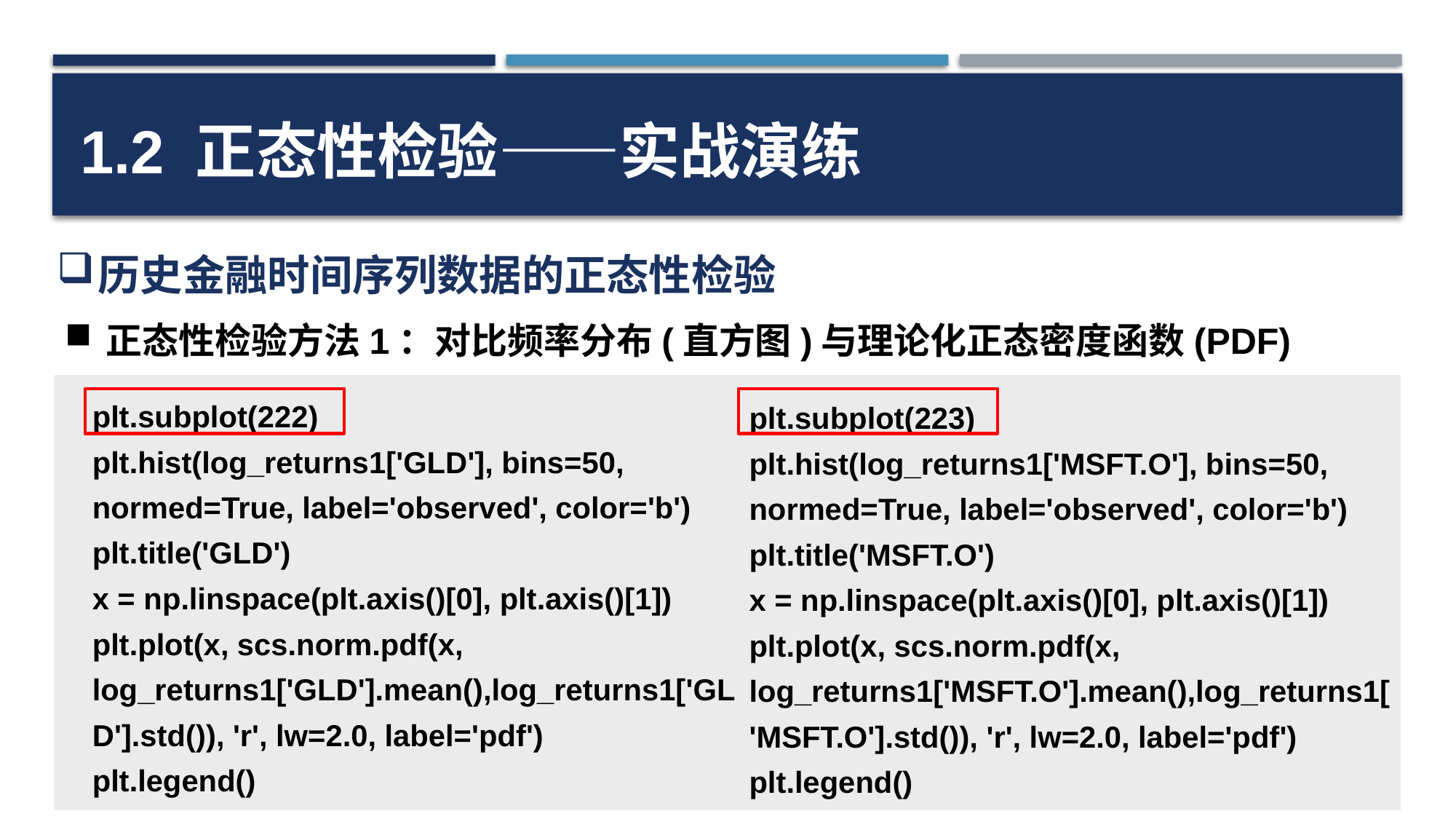

1.2 正态性检验——实战演练
历史金融时间序列数据的正态性检验
正态性检验方法1：对比频率分布(直方图)与理论化正态密度函数(PDF)

plt.subplot(222)
plt.hist(log_returns1['GLD'], bins=50, normed=True, label='observed', color='b')
plt.title('GLD')
x = np.linspace(plt.axis()[0], plt.axis()[1])
plt.plot(x, scs.norm.pdf(x, log_returns1['GLD'].mean(),log_returns1['GLD'].std()), 'r', lw=2.0, label='pdf')
plt.legend()
plt.subplot(223)
plt.hist(log_returns1['MSFT.O'], bins=50, normed=True, label='observed', color='b')
plt.title('MSFT.O')
x = np.linspace(plt.axis()[0], plt.axis()[1])
plt.plot(x, scs.norm.pdf(x, log_returns1['MSFT.O'].mean(),log_returns1['MSFT.O'].std()), 'r', lw=2.0, label='pdf')
plt.legend()

33